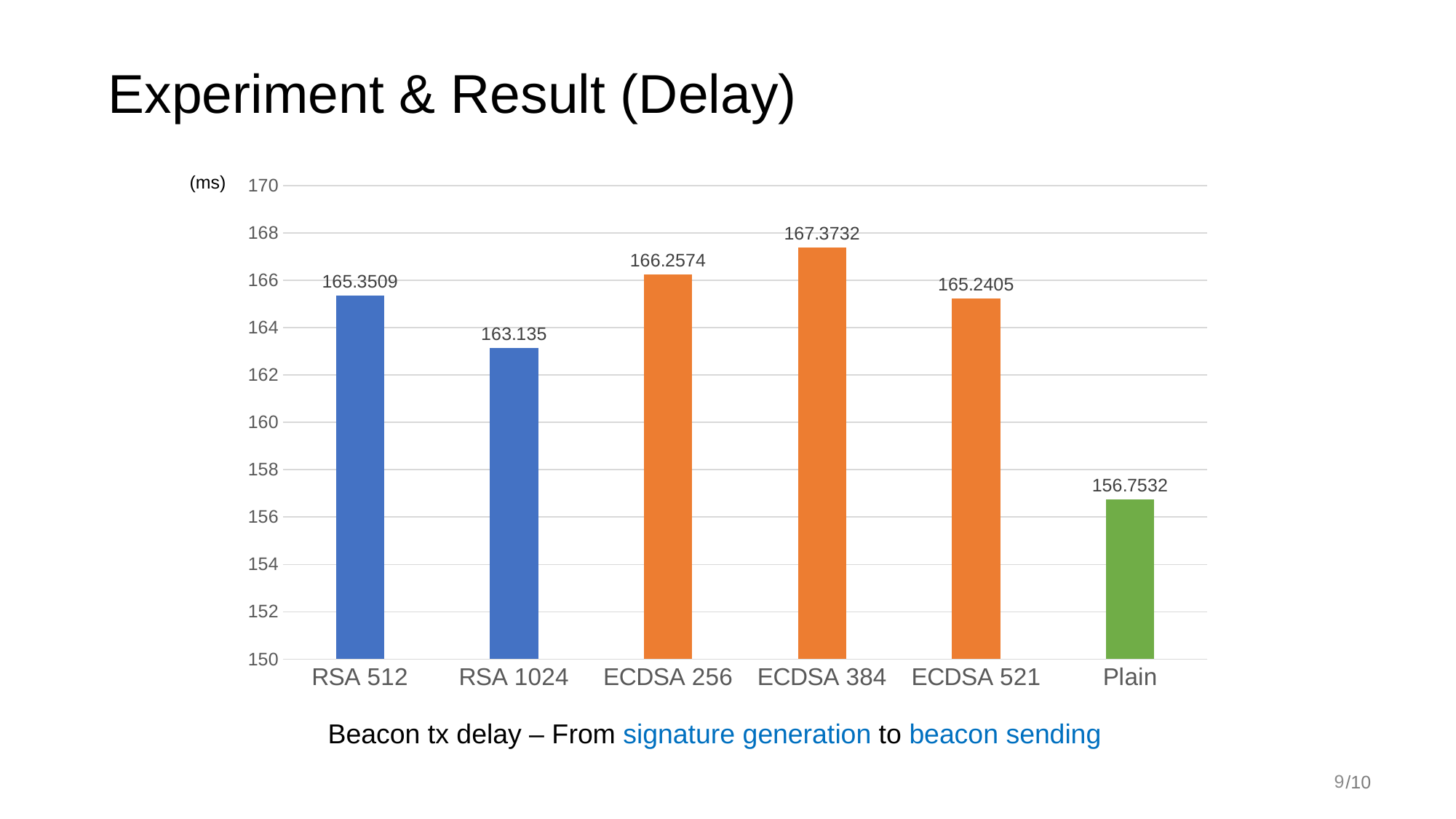

# Experiment & Result (Delay)
(ms)

### Chart

| Category | 열1 |
|---|---|
| RSA 512 | 165.3509 |
| RSA 1024 | 163.135 |
| ECDSA 256 | 166.2574 |
| ECDSA 384 | 167.3732 |
| ECDSA 521 | 165.2405 |
| Plain | 156.7532 |
Beacon tx delay – From signature generation to beacon sending
9